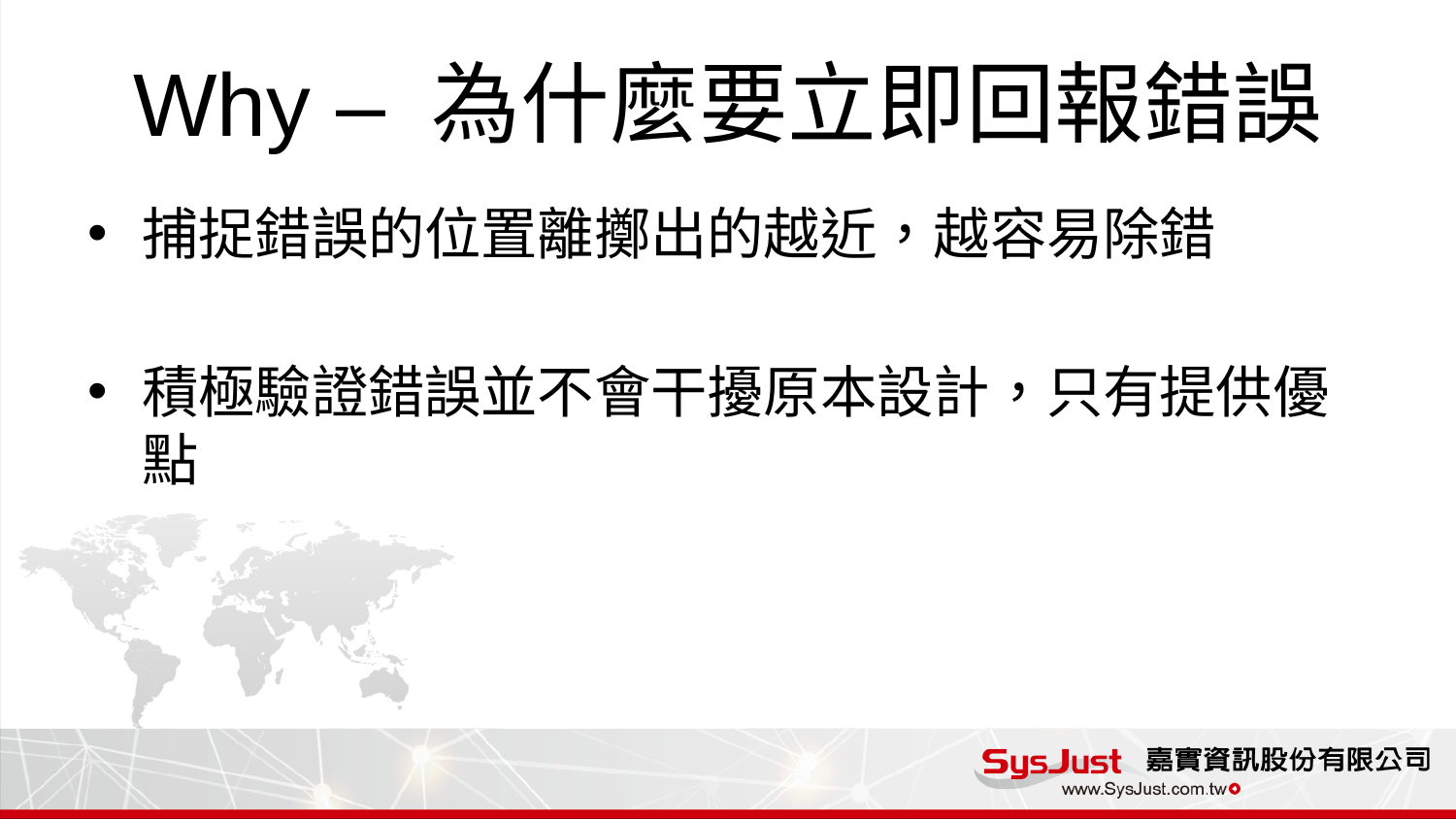

# Why – 為什麼要立即回報錯誤
捕捉錯誤的位置離擲出的越近，越容易除錯

積極驗證錯誤並不會干擾原本設計，只有提供優點